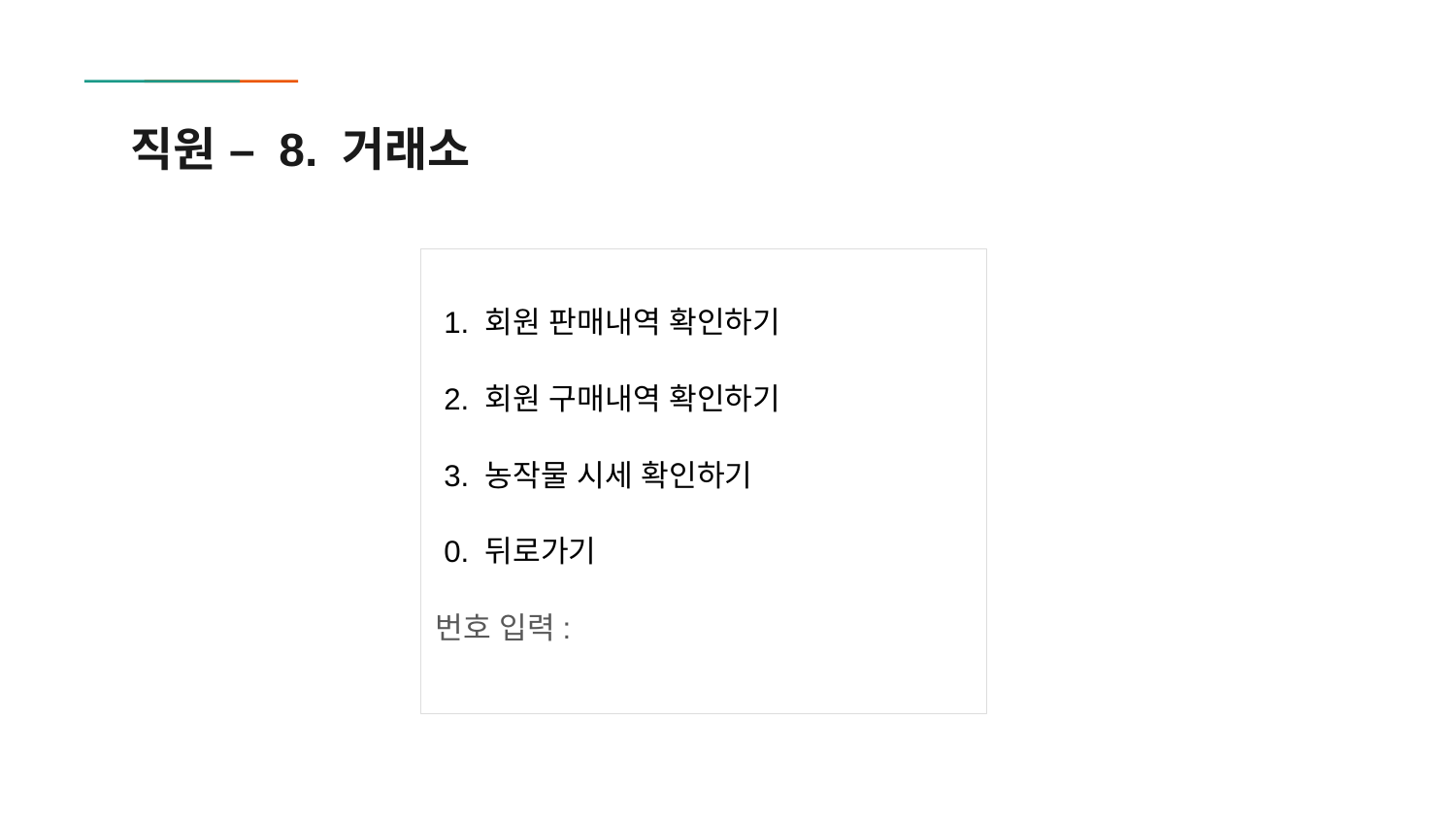

# 직원 – 8. 거래소
 1. 회원 판매내역 확인하기
 2. 회원 구매내역 확인하기
 3. 농작물 시세 확인하기
 0. 뒤로가기
번호 입력: